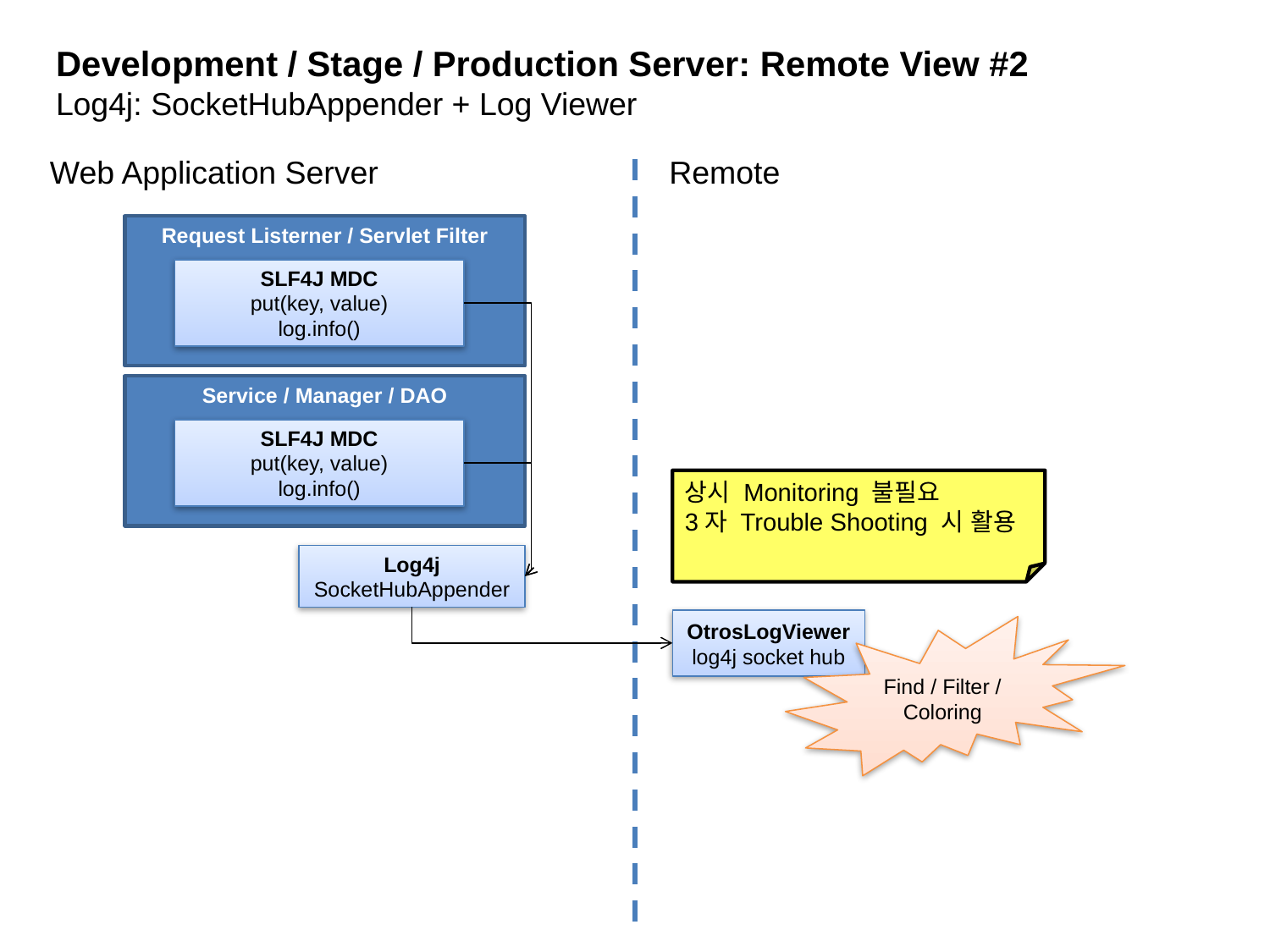

Development / Stage / Production Server: Remote View #2
Log4j: SocketHubAppender + Log Viewer
Web Application Server
Remote
Request Listerner / Servlet Filter
SLF4J MDC
put(key, value)
log.info()
Service / Manager / DAO
SLF4J MDC
put(key, value)
log.info()
상시 Monitoring 불필요
3자 Trouble Shooting 시 활용
Log4j
SocketHubAppender
OtrosLogViewer
log4j socket hub
Find / Filter / Coloring